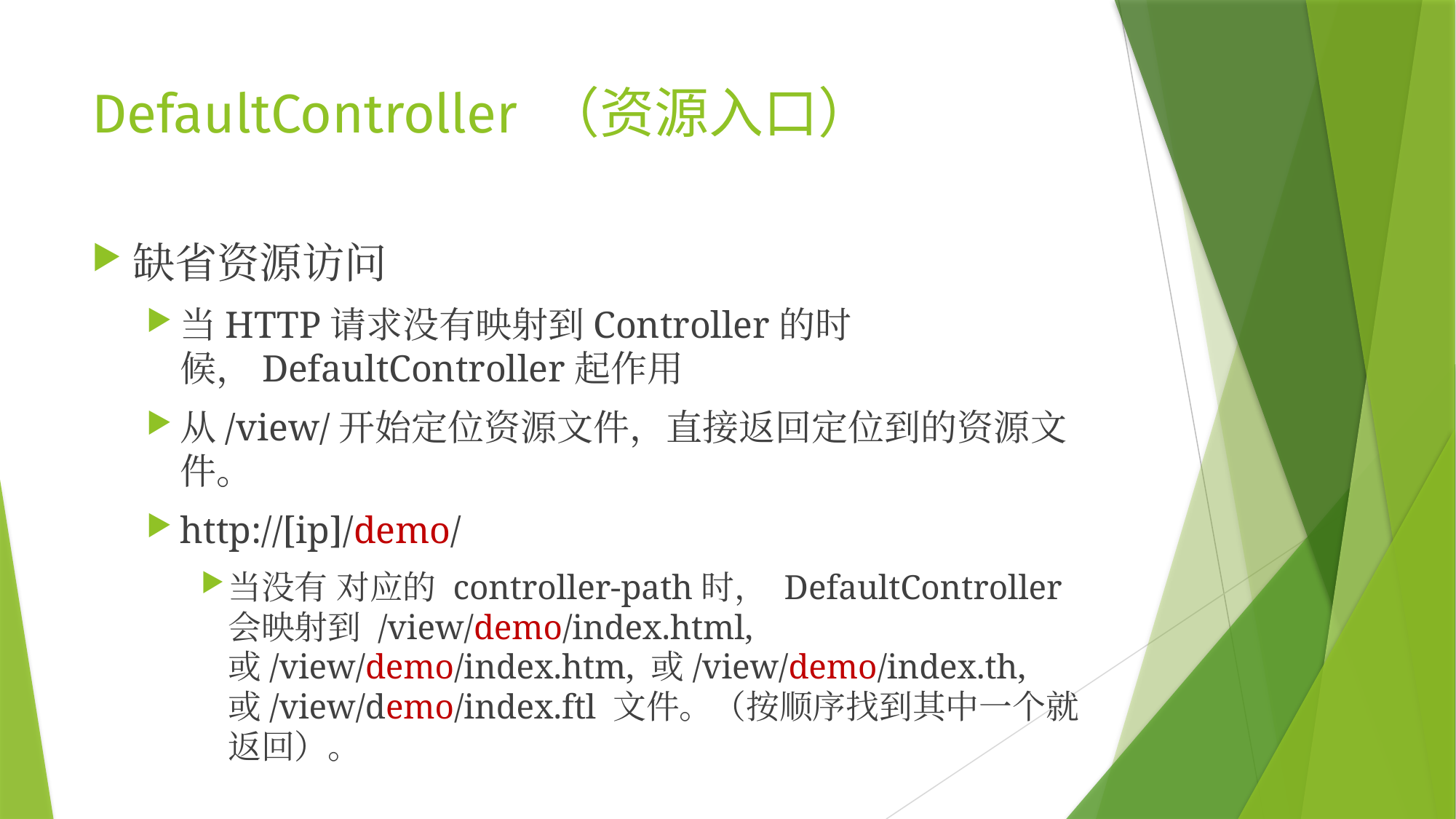

# DefaultController （资源入口）
缺省资源访问
当HTTP请求没有映射到Controller的时候，DefaultController起作用
从/view/开始定位资源文件，直接返回定位到的资源文件。
http://[ip]/demo/
当没有 对应的 controller-path时， DefaultController会映射到 /view/demo/index.html, 或/view/demo/index.htm, 或/view/demo/index.th, 或/view/demo/index.ftl 文件。（按顺序找到其中一个就返回）。